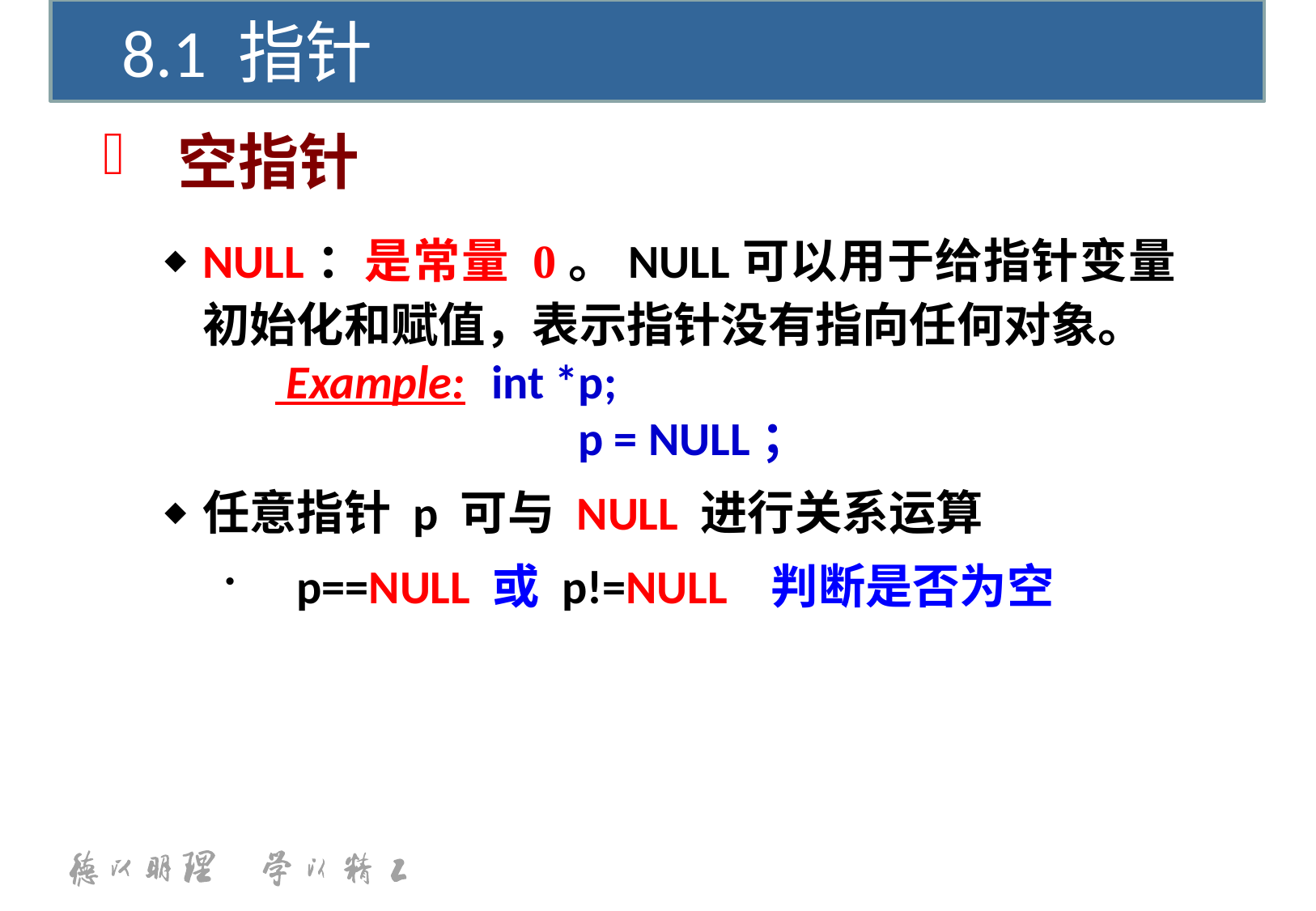

8.1 指针
 空指针

NULL：是常量 0。NULL可以用于给指针变量初始化和赋值，表示指针没有指向任何对象。
                 Example:	  int *p;
          p = NULL；
任意指针 p 可与 NULL 进行关系运算
 p==NULL 或 p!=NULL   判断是否为空

36